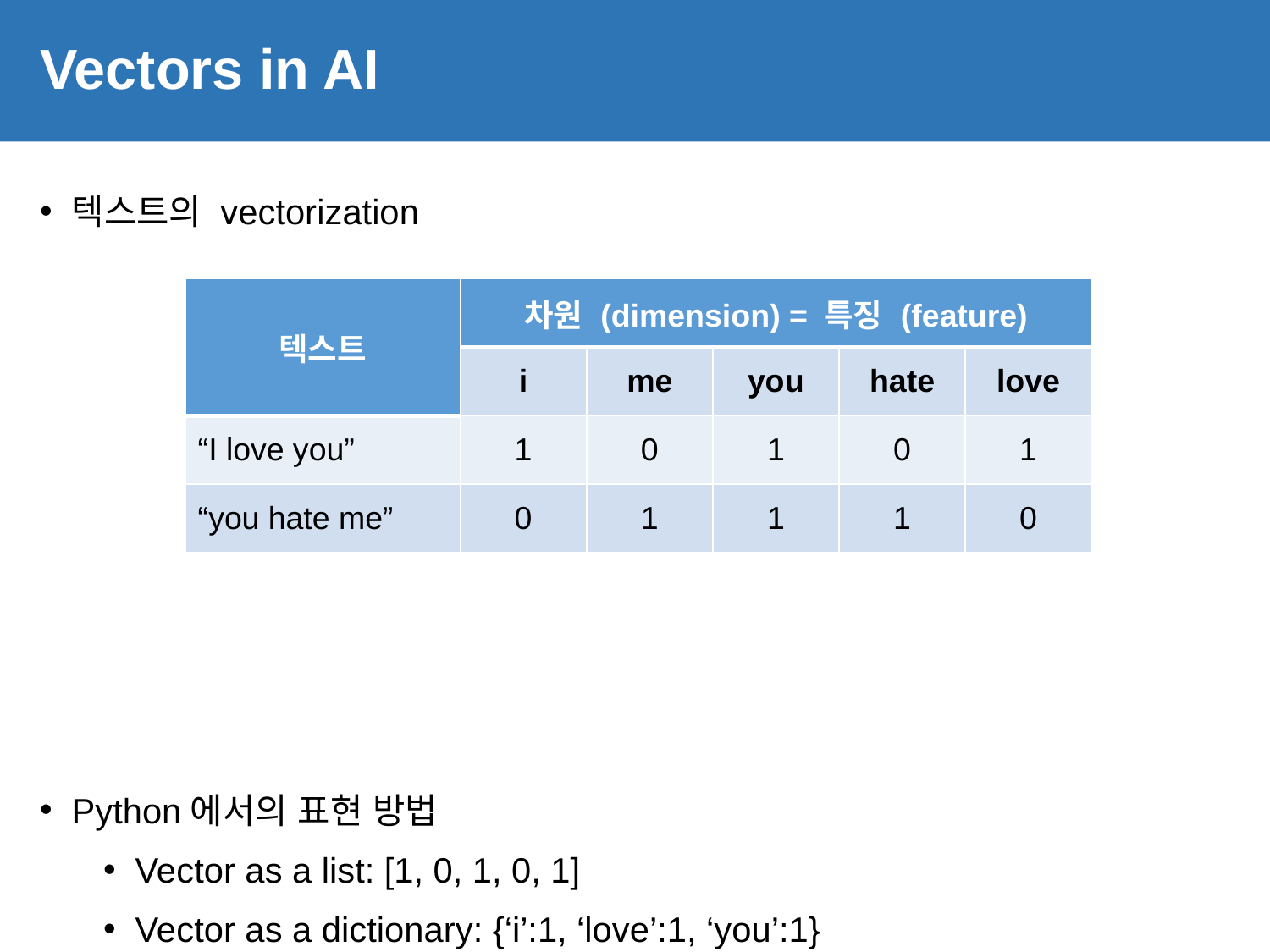

# Vectors in AI
36
텍스트의 vectorization

Python에서의 표현 방법
Vector as a list: [1, 0, 1, 0, 1]
Vector as a dictionary: {‘i’:1, ‘love’:1, ‘you’:1}
| 텍스트 | 차원 (dimension) = 특징 (feature) |  |  |  |  |
| --- | --- | --- | --- | --- | --- |
|  | i | me | you | hate | love |
| “I love you” | 1 | 0 | 1 | 0 | 1 |
| “you hate me” | 0 | 1 | 1 | 1 | 0 |